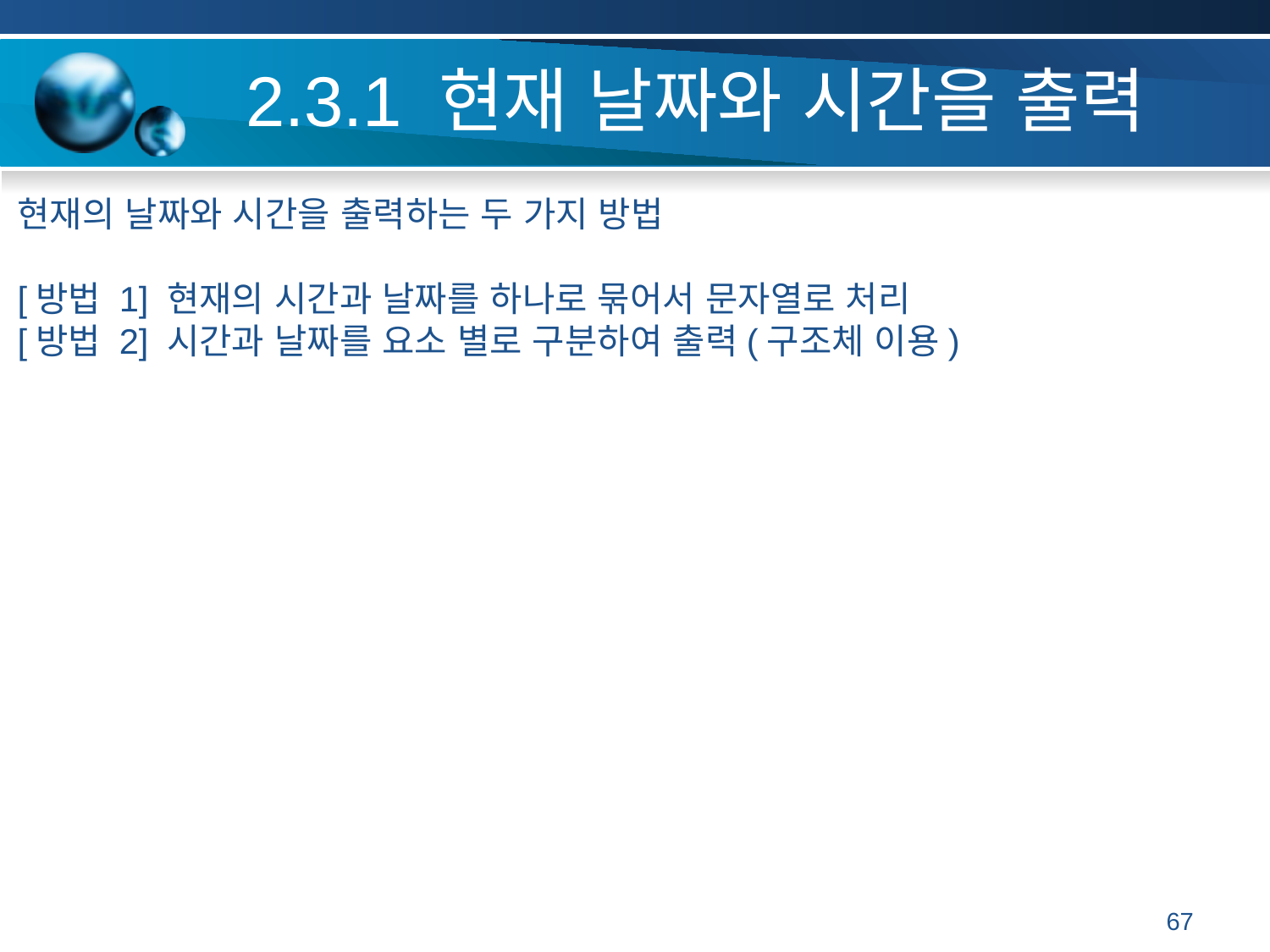

# 2.3.1 현재 날짜와 시간을 출력
현재의 날짜와 시간을 출력하는 두 가지 방법

[방법 1] 현재의 시간과 날짜를 하나로 묶어서 문자열로 처리
[방법 2] 시간과 날짜를 요소 별로 구분하여 출력(구조체 이용)
67